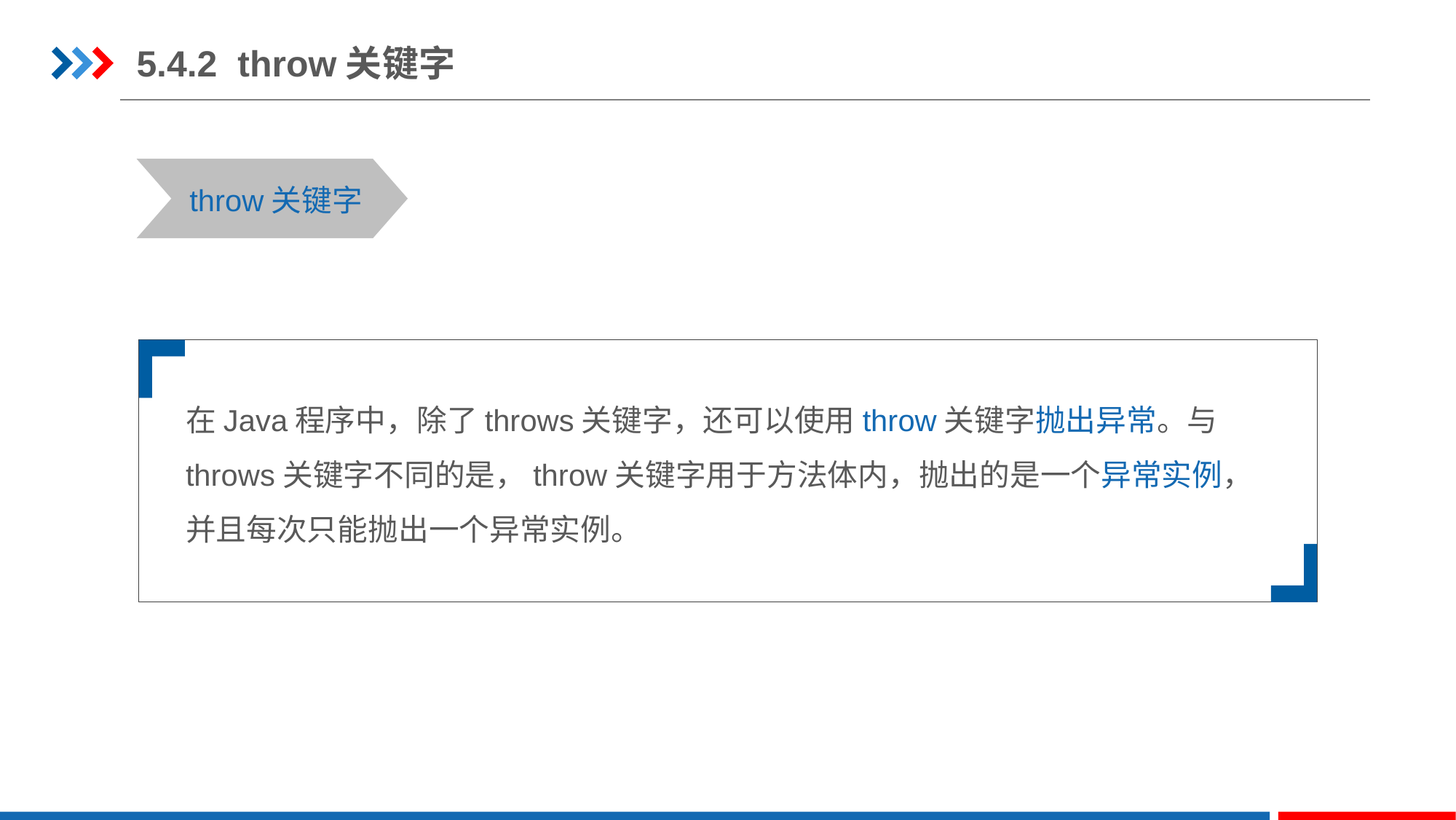

5.4.2  throw关键字

throw关键字

在Java程序中，除了throws关键字，还可以使用throw关键字抛出异常。与throws关键字不同的是，throw关键字用于方法体内，抛出的是一个异常实例，并且每次只能抛出一个异常实例。